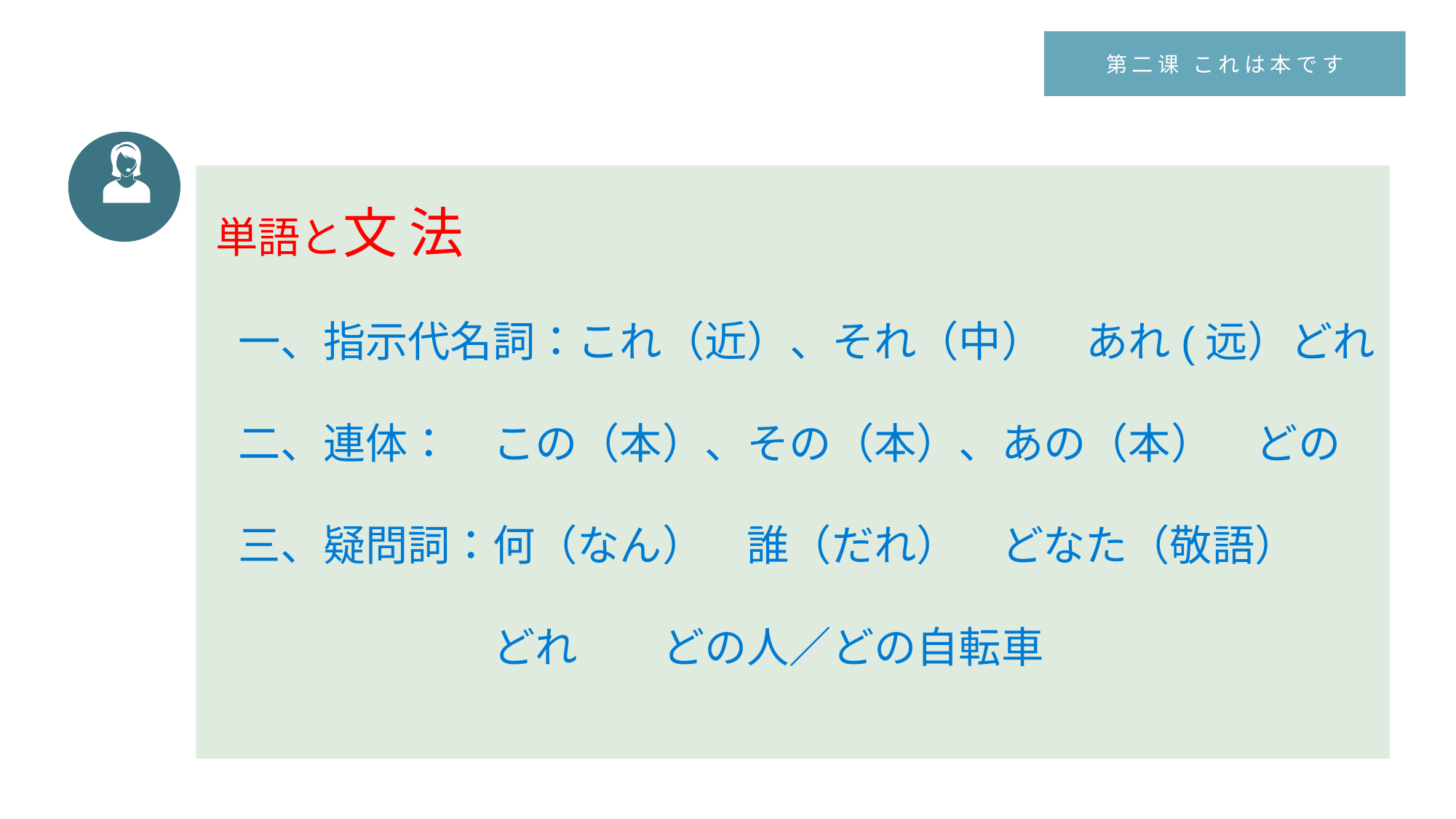

第二课 これは本です

 単語と文 法
　一、指示代名詞：これ（近）、それ（中）　あれ(远）どれ
　二、連体：　この（本）、その（本）、あの（本）　どの
　三、疑問詞：何（なん）　誰（だれ）　どなた（敬語）
　　　　　　　どれ　　どの人／どの自転車